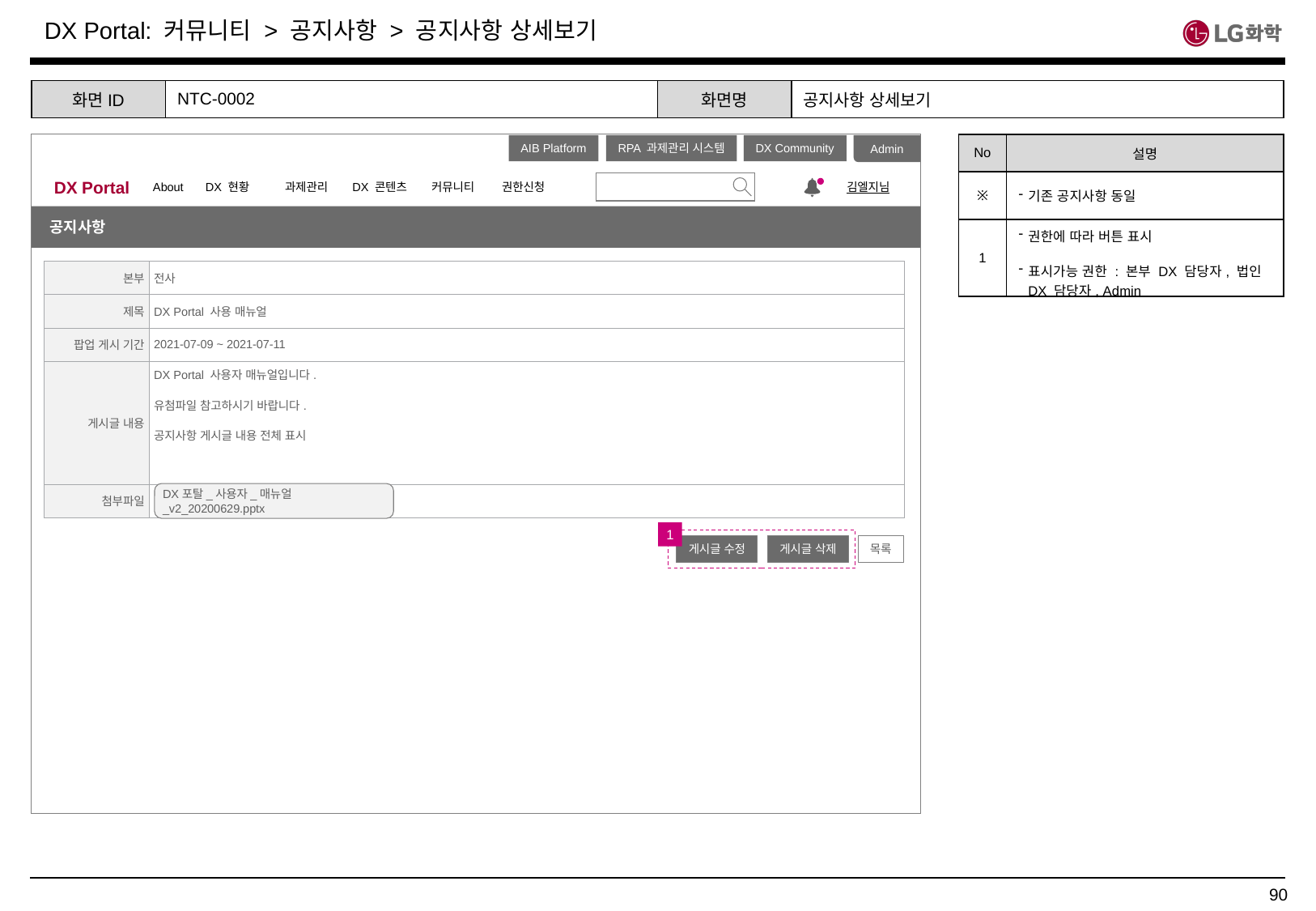

: 커뮤니티 > 공지사항 > 공지사항 상세보기
| 화면ID | NTC-0002 | 화면명 | 공지사항 상세보기 |
| --- | --- | --- | --- |

| No | 설명 |
| --- | --- |
| ※ | 기존 공지사항 동일 |
| 1 | 권한에 따라 버튼 표시 표시가능 권한 : 본부 DX 담당자, 법인 DX 담당자, Admin |

Admin
DX Portal

About
DX 현황
과제관리
DX 콘텐츠
커뮤니티
권한신청
김엘지님

AIB Platform
RPA 과제관리 시스템
DX Community

공지사항
| 본부 | 전사 |
| --- | --- |
| 제목 | DX Portal 사용 매뉴얼 |
| 팝업 게시 기간 | 2021-07-09 ~ 2021-07-11 |
| 게시글 내용 | DX Portal 사용자 매뉴얼입니다. 유첨파일 참고하시기 바랍니다. 공지사항 게시글 내용 전체 표시 |
| 첨부파일 |  |
DX포탈_사용자_매뉴얼_v2_20200629.pptx
1

게시글 수정
게시글 삭제
목록